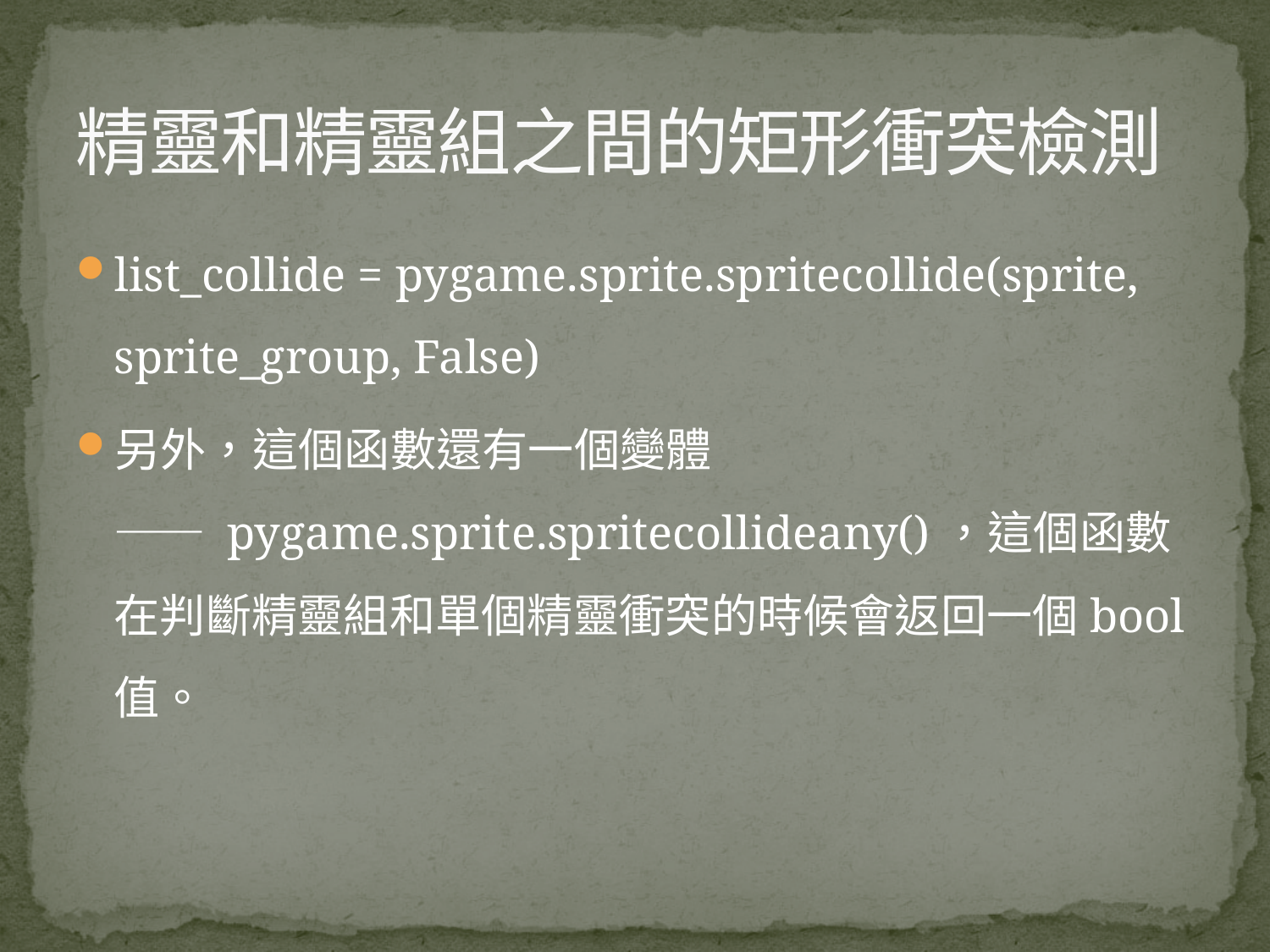

# 精靈和精靈組之間的矩形衝突檢測
list_collide = pygame.sprite.spritecollide(sprite, sprite_group, False)
另外，這個函數還有一個變體—— pygame.sprite.spritecollideany()，這個函數在判斷精靈組和單個精靈衝突的時候會返回一個bool 值。